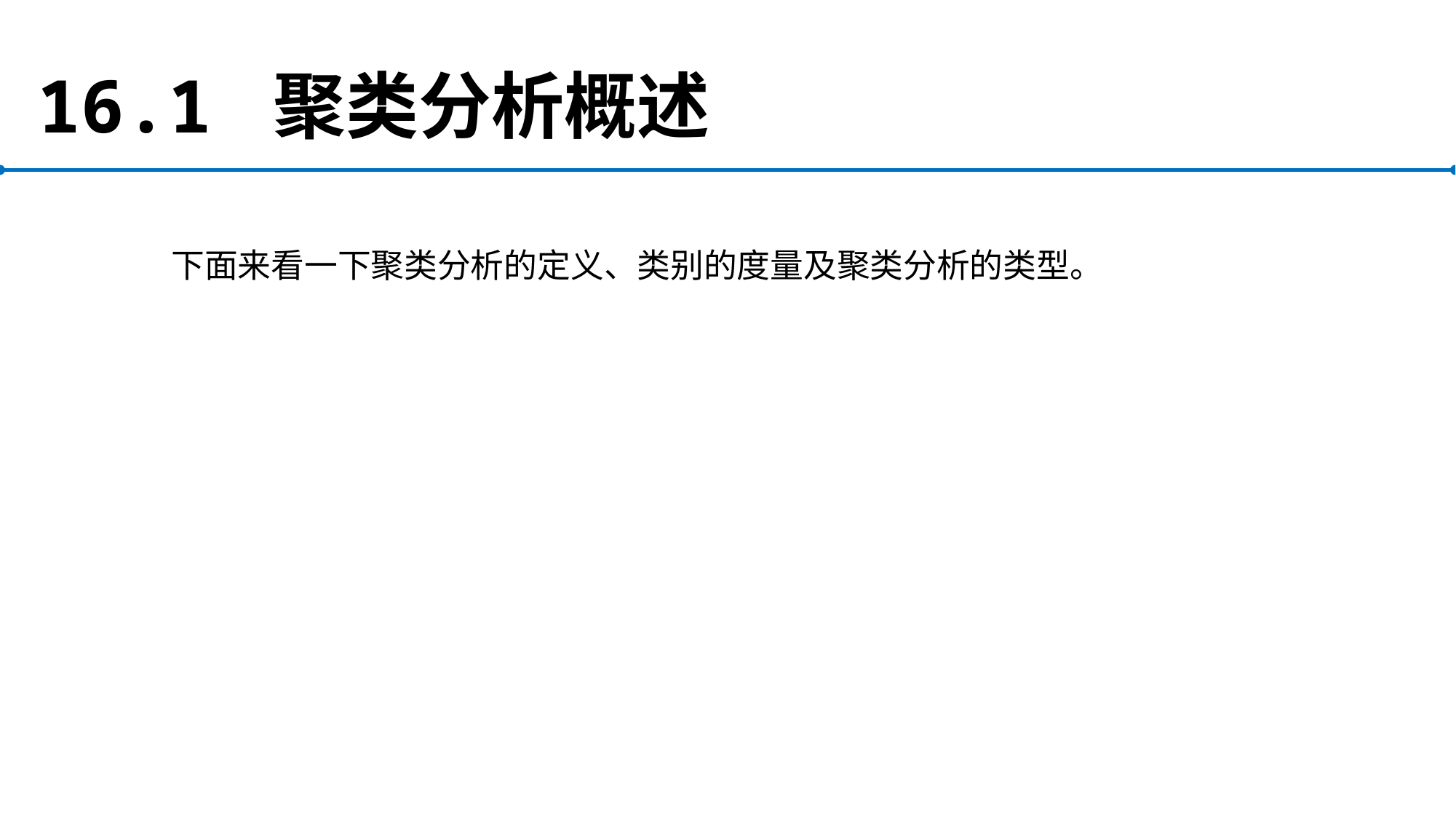

# 16.1 聚类分析概述
下面来看一下聚类分析的定义、类别的度量及聚类分析的类型。